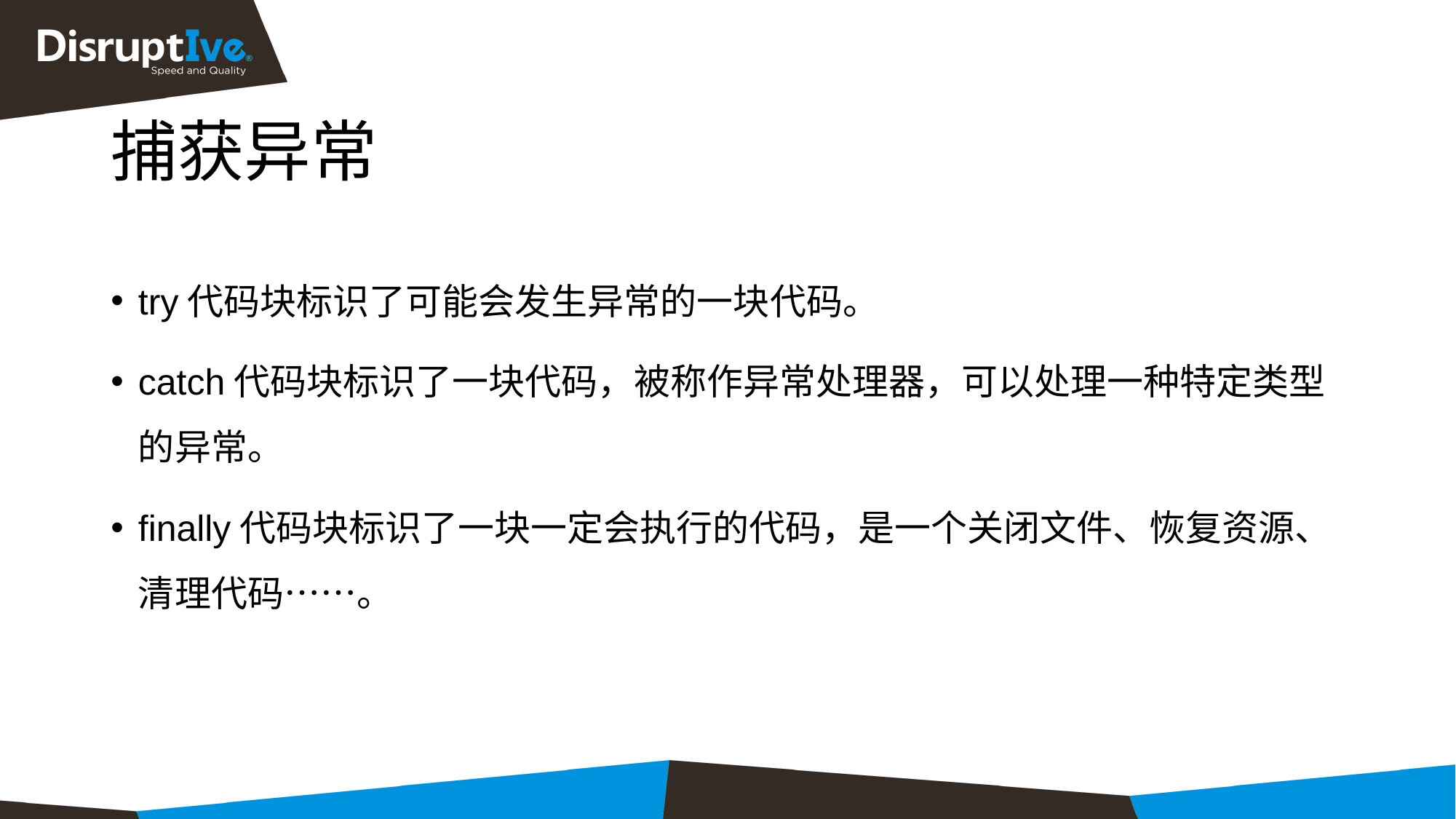

# 捕获异常
try代码块标识了可能会发生异常的一块代码。
catch代码块标识了一块代码，被称作异常处理器，可以处理一种特定类型的异常。
finally代码块标识了一块一定会执行的代码，是一个关闭文件、恢复资源、清理代码……。